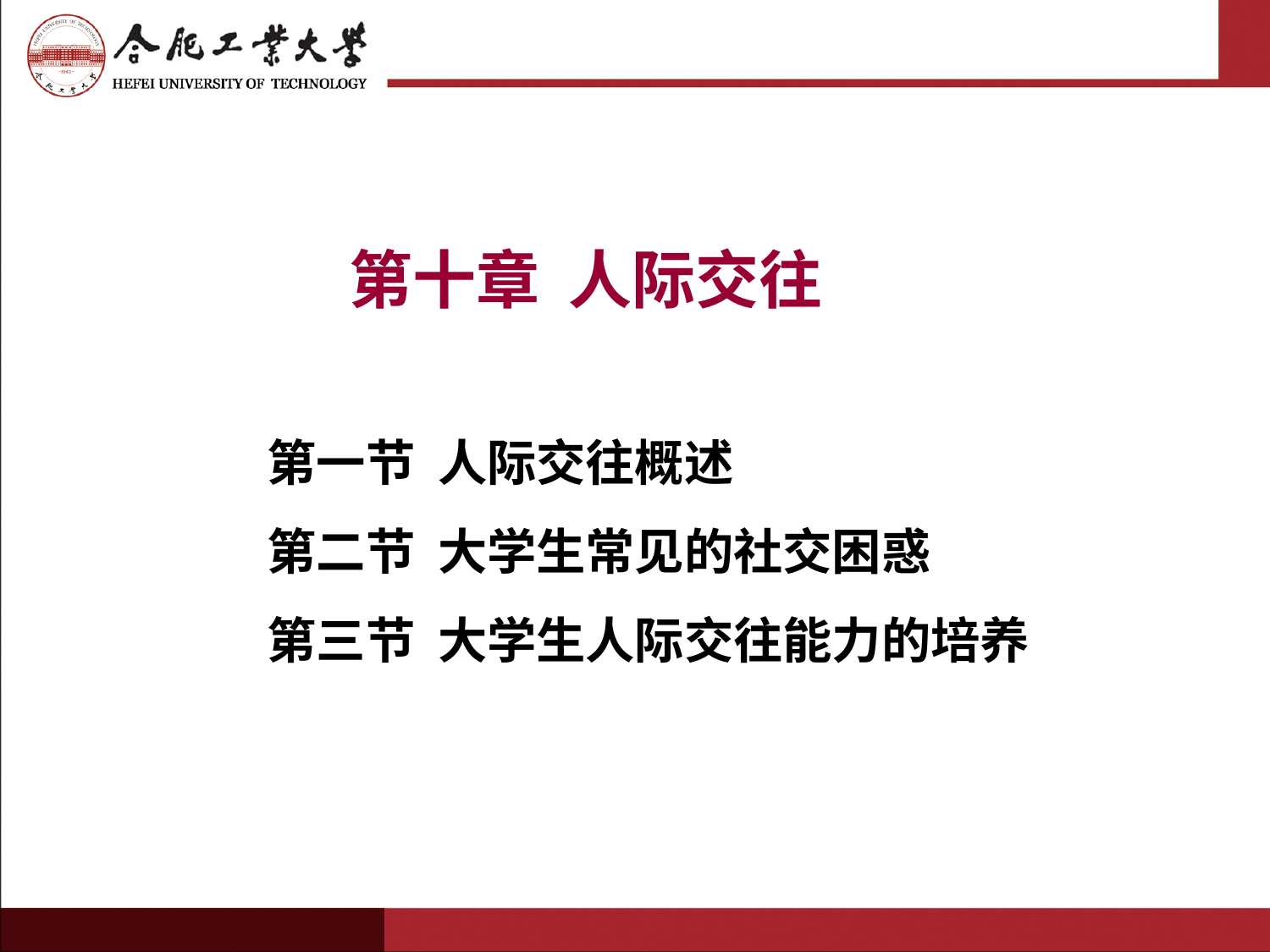

第十章  人际交往

第一节  人际交往概述
第二节  大学生常见的社交困惑
第三节  大学生人际交往能力的培养
02
4